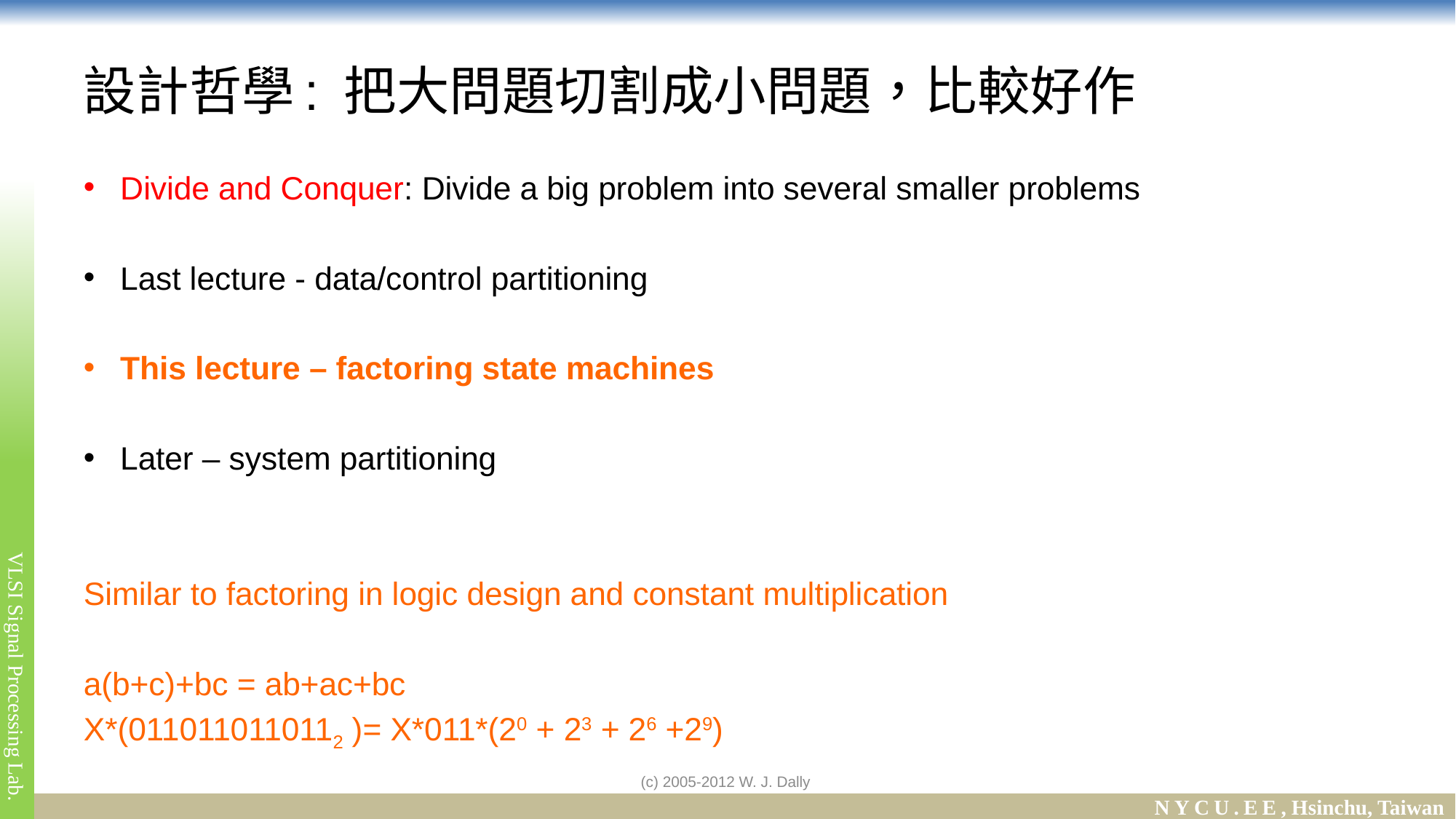

# 設計哲學: 把大問題切割成小問題，比較好作
Divide and Conquer: Divide a big problem into several smaller problems

Last lecture - data/control partitioning

This lecture – factoring state machines

Later – system partitioning

Similar to factoring in logic design and constant multiplication

a(b+c)+bc = ab+ac+bc
X*(0110110110112 )= X*011*(20 + 23 + 26 +29)
(c) 2005-2012 W. J. Dally